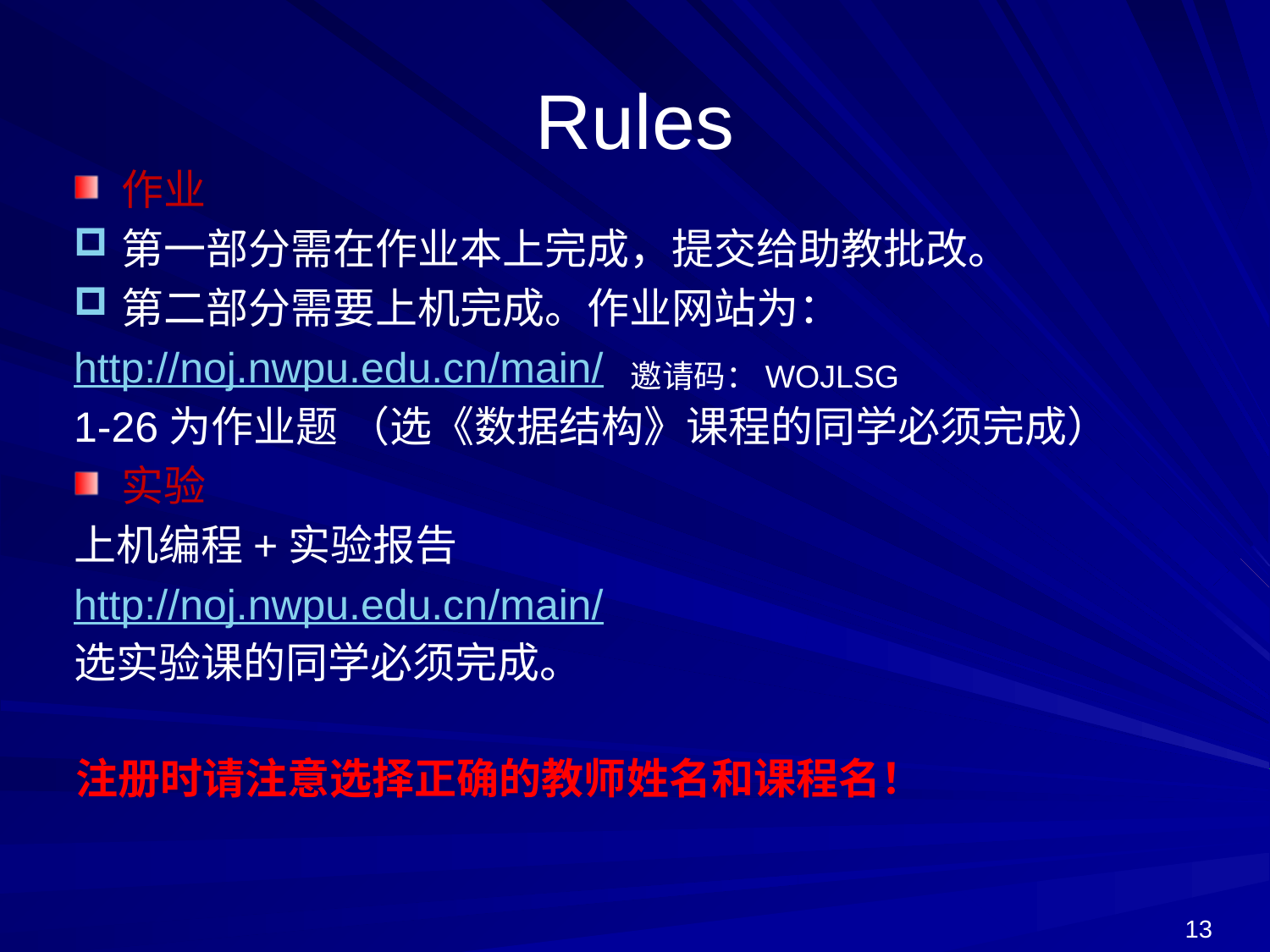

# Rules
作业
第一部分需在作业本上完成，提交给助教批改。
第二部分需要上机完成。作业网站为：
http://noj.nwpu.edu.cn/main/
1-26为作业题 （选《数据结构》课程的同学必须完成）
实验
上机编程+实验报告
http://noj.nwpu.edu.cn/main/
选实验课的同学必须完成。
邀请码：WOJLSG
注册时请注意选择正确的教师姓名和课程名！
13